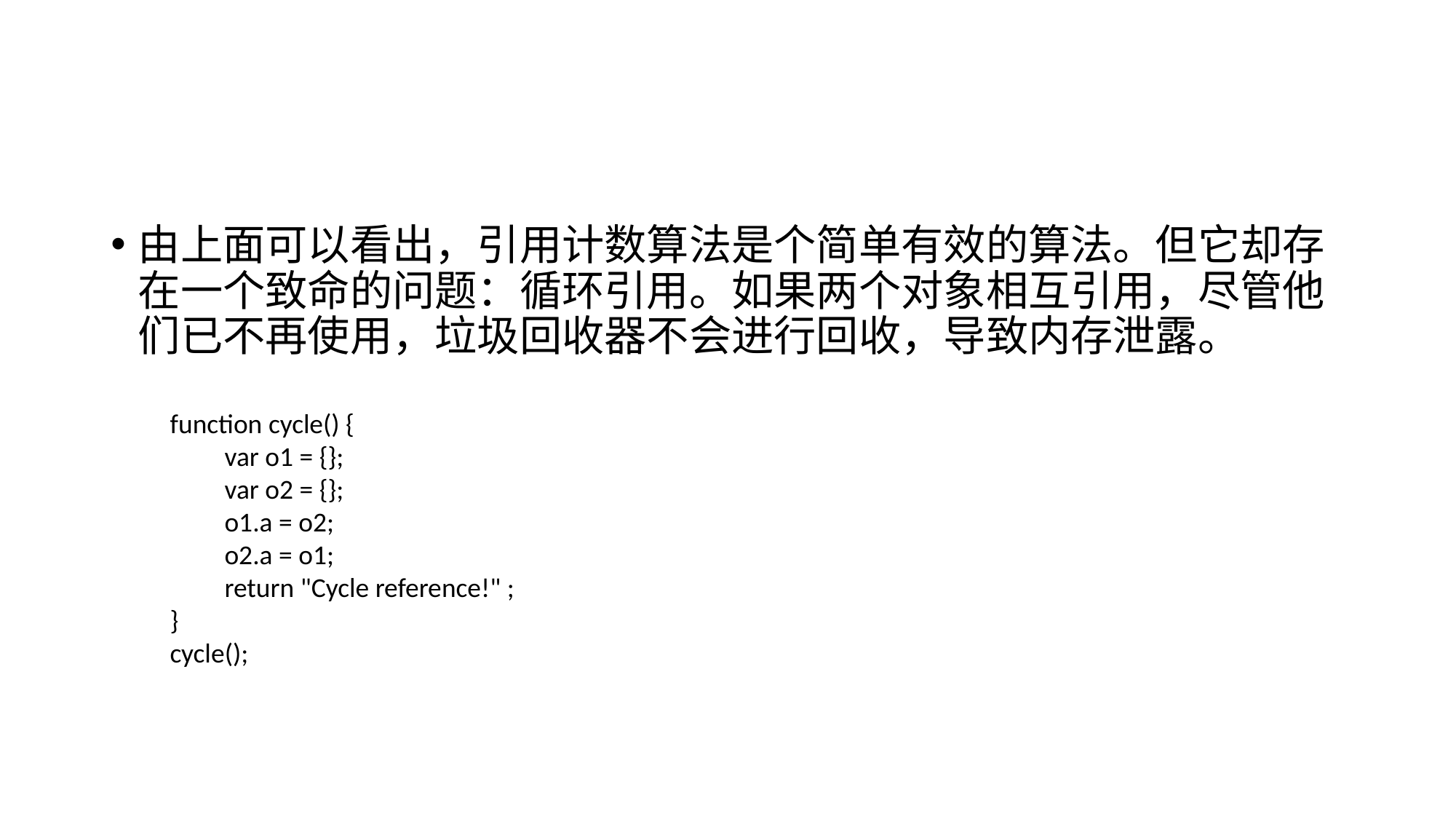

#
由上面可以看出，引用计数算法是个简单有效的算法。但它却存在一个致命的问题：循环引用。如果两个对象相互引用，尽管他们已不再使用，垃圾回收器不会进行回收，导致内存泄露。
function cycle() {
var o1 = {};
var o2 = {};
o1.a = o2;
o2.a = o1;
return "Cycle reference!" ;
}
cycle();